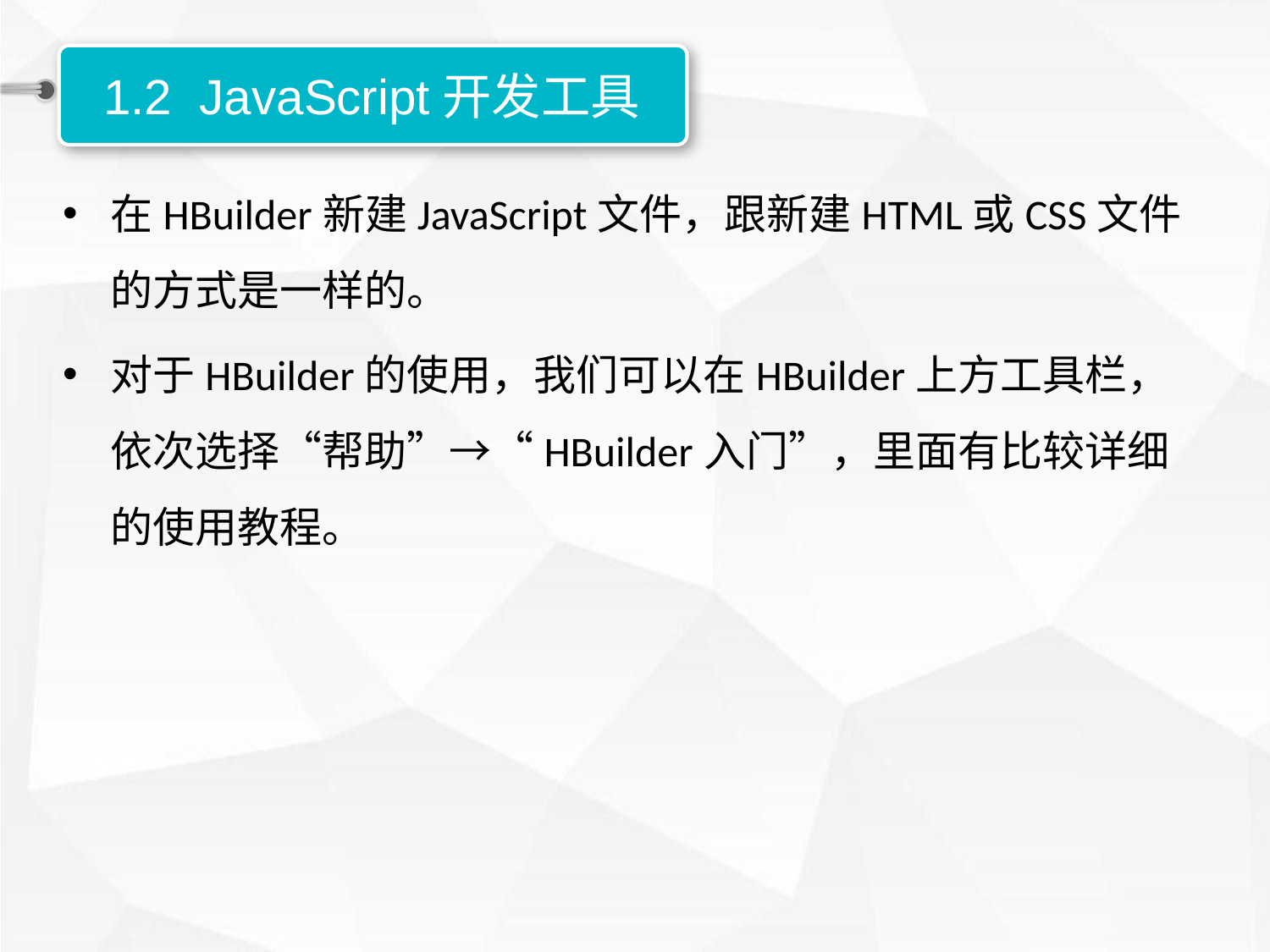

1.2  JavaScript开发工具

在HBuilder新建JavaScript文件，跟新建HTML或CSS文件的方式是一样的。
对于HBuilder的使用，我们可以在HBuilder上方工具栏，依次选择“帮助”→“HBuilder入门”，里面有比较详细的使用教程。